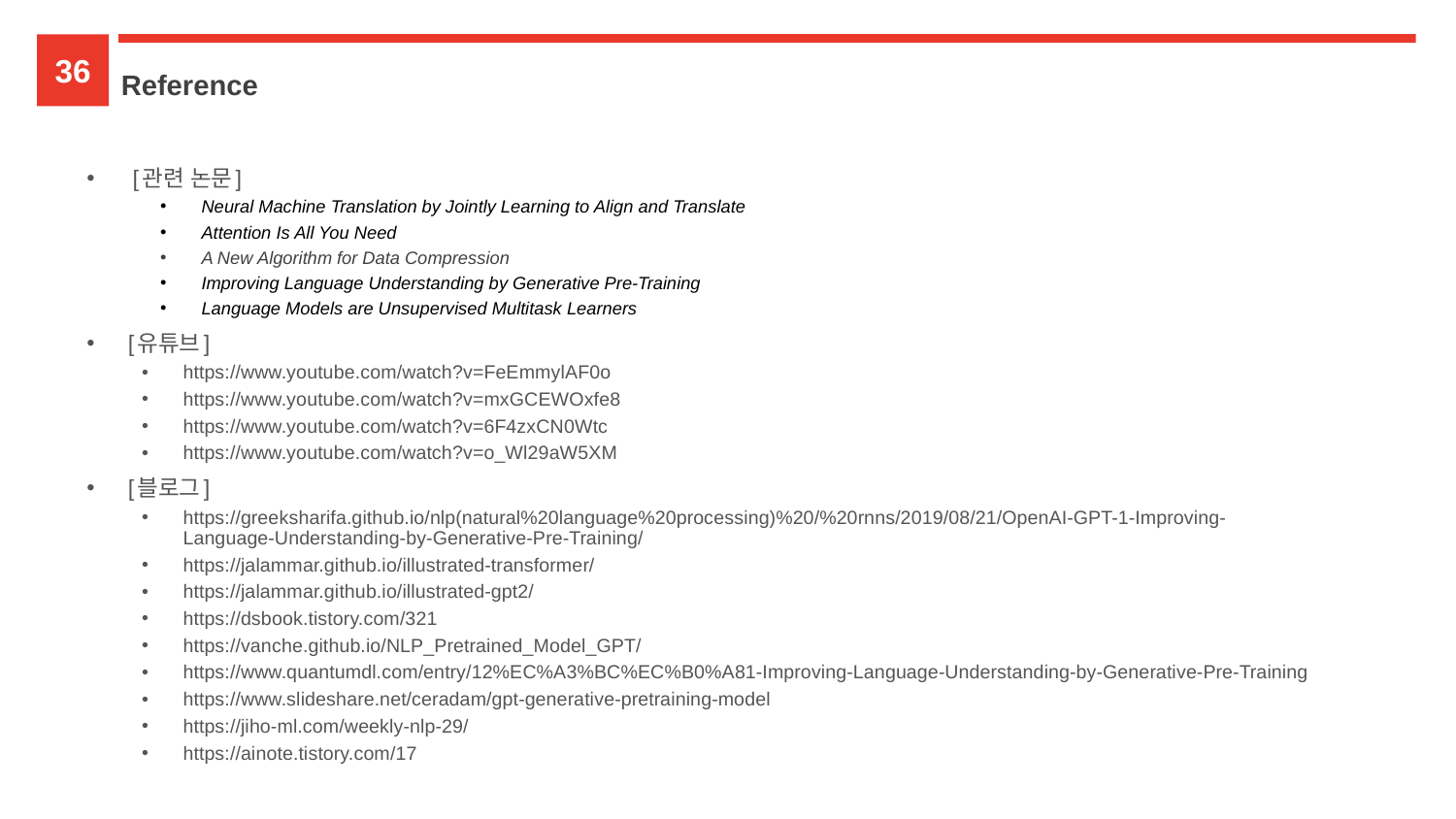

36

Reference
[관련 논문]
Neural Machine Translation by Jointly Learning to Align and Translate
Attention Is All You Need
A New Algorithm for Data Compression
Improving Language Understanding by Generative Pre-Training
Language Models are Unsupervised Multitask Learners
[유튜브]
https://www.youtube.com/watch?v=FeEmmylAF0o
https://www.youtube.com/watch?v=mxGCEWOxfe8
https://www.youtube.com/watch?v=6F4zxCN0Wtc
https://www.youtube.com/watch?v=o_Wl29aW5XM
[블로그]
https://greeksharifa.github.io/nlp(natural%20language%20processing)%20/%20rnns/2019/08/21/OpenAI-GPT-1-Improving-Language-Understanding-by-Generative-Pre-Training/
https://jalammar.github.io/illustrated-transformer/
https://jalammar.github.io/illustrated-gpt2/
https://dsbook.tistory.com/321
https://vanche.github.io/NLP_Pretrained_Model_GPT/
https://www.quantumdl.com/entry/12%EC%A3%BC%EC%B0%A81-Improving-Language-Understanding-by-Generative-Pre-Training
https://www.slideshare.net/ceradam/gpt-generative-pretraining-model
https://jiho-ml.com/weekly-nlp-29/
https://ainote.tistory.com/17